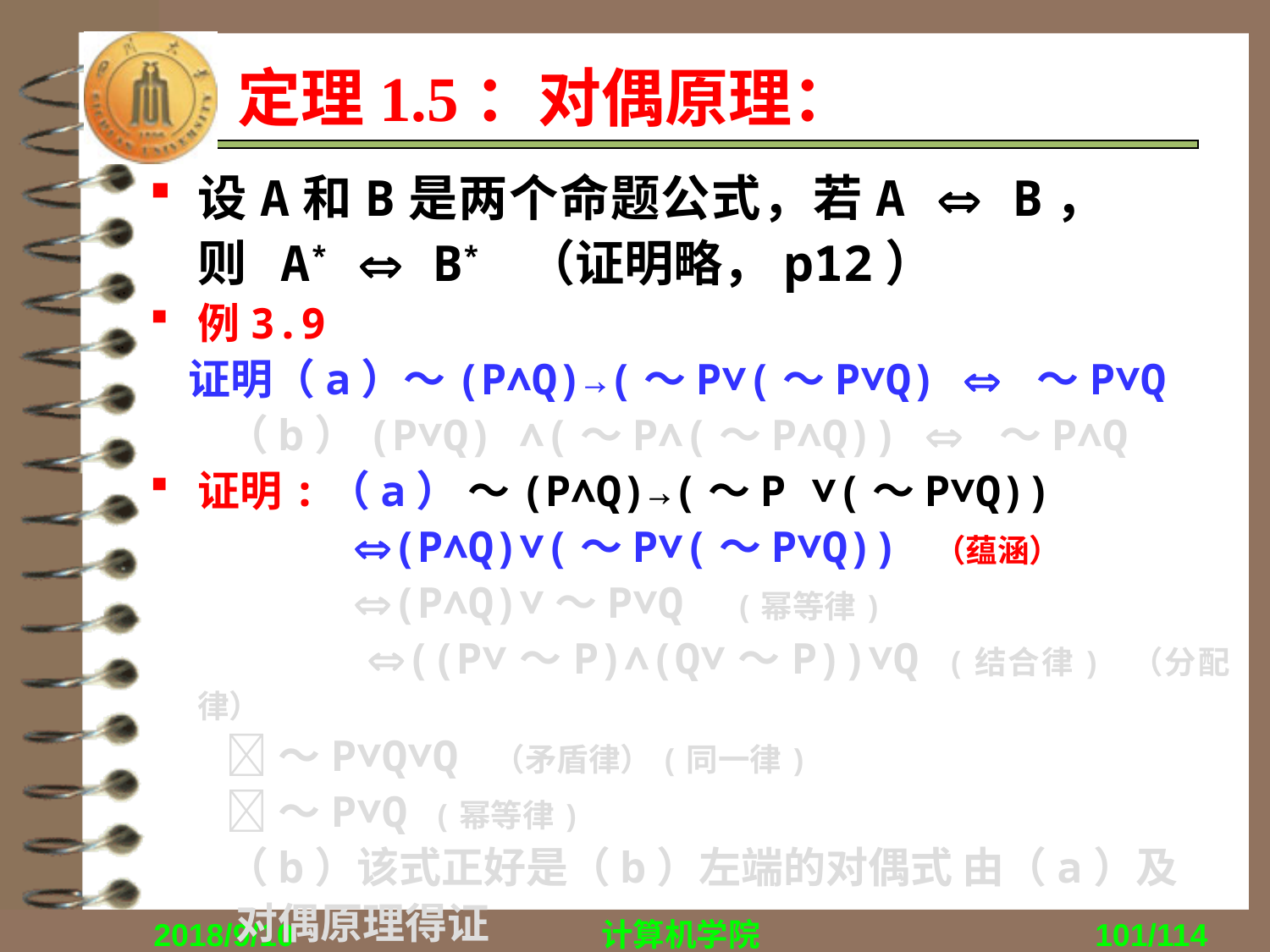

定理1.5：对偶原理：
设A和B是两个命题公式，若A ⇔ B，           则  A* ⇔ B*  （证明略，p12）
例3.9
   证明（a）～(P∧Q)→(～P∨(～P∨Q) ⇔ ～P∨Q
       （b）(P∨Q) ∧(～P∧(～P∧Q)) ⇔ ～P∧Q
证明:（a） ～(P∧Q)→(～P ∨(～P∨Q))
        ⇔(P∧Q)∨(～P∨(～P∨Q)) （蕴涵）
        ⇔(P∧Q)∨～P∨Q  (幂等律)
        ⇔((P∨～P)∧(Q∨～P))∨Q (结合律) （分配律）
        ⇔～P∨Q∨Q （矛盾律）(同一律)
        ⇔～P∨Q (幂等律)
       （b）该式正好是（b）左端的对偶式 由（a）及
        对偶原理得证
2018/9/10
计算机学院
101/114